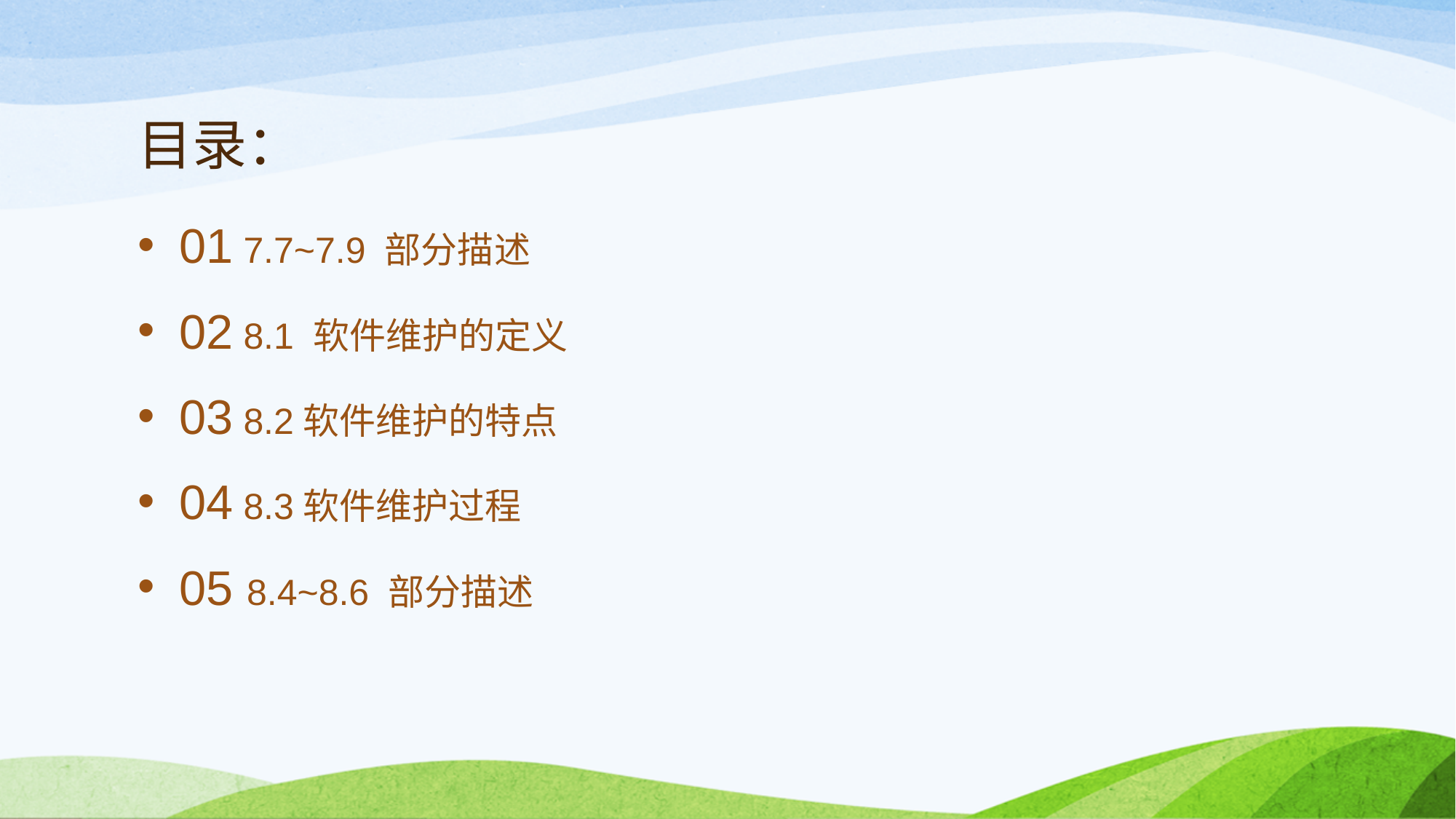

# 目录：
01 7.7~7.9 部分描述
02 8.1 软件维护的定义
03 8.2软件维护的特点
04 8.3软件维护过程
05 8.4~8.6 部分描述